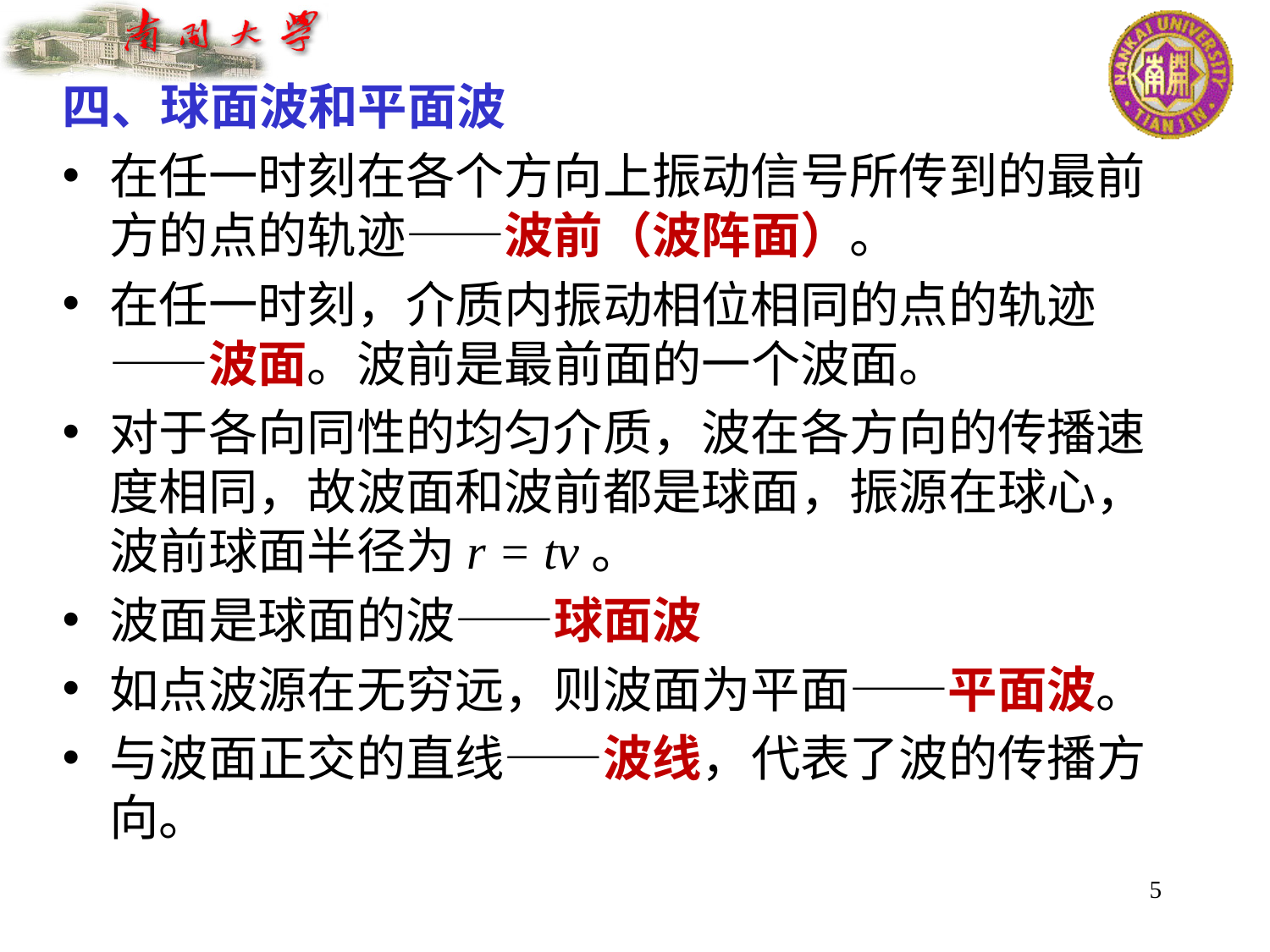

四、球面波和平面波
在任一时刻在各个方向上振动信号所传到的最前方的点的轨迹——波前（波阵面）。
在任一时刻，介质内振动相位相同的点的轨迹——波面。波前是最前面的一个波面。
对于各向同性的均匀介质，波在各方向的传播速度相同，故波面和波前都是球面，振源在球心，波前球面半径为r = tv。
波面是球面的波——球面波
如点波源在无穷远，则波面为平面——平面波。
与波面正交的直线——波线，代表了波的传播方向。
5